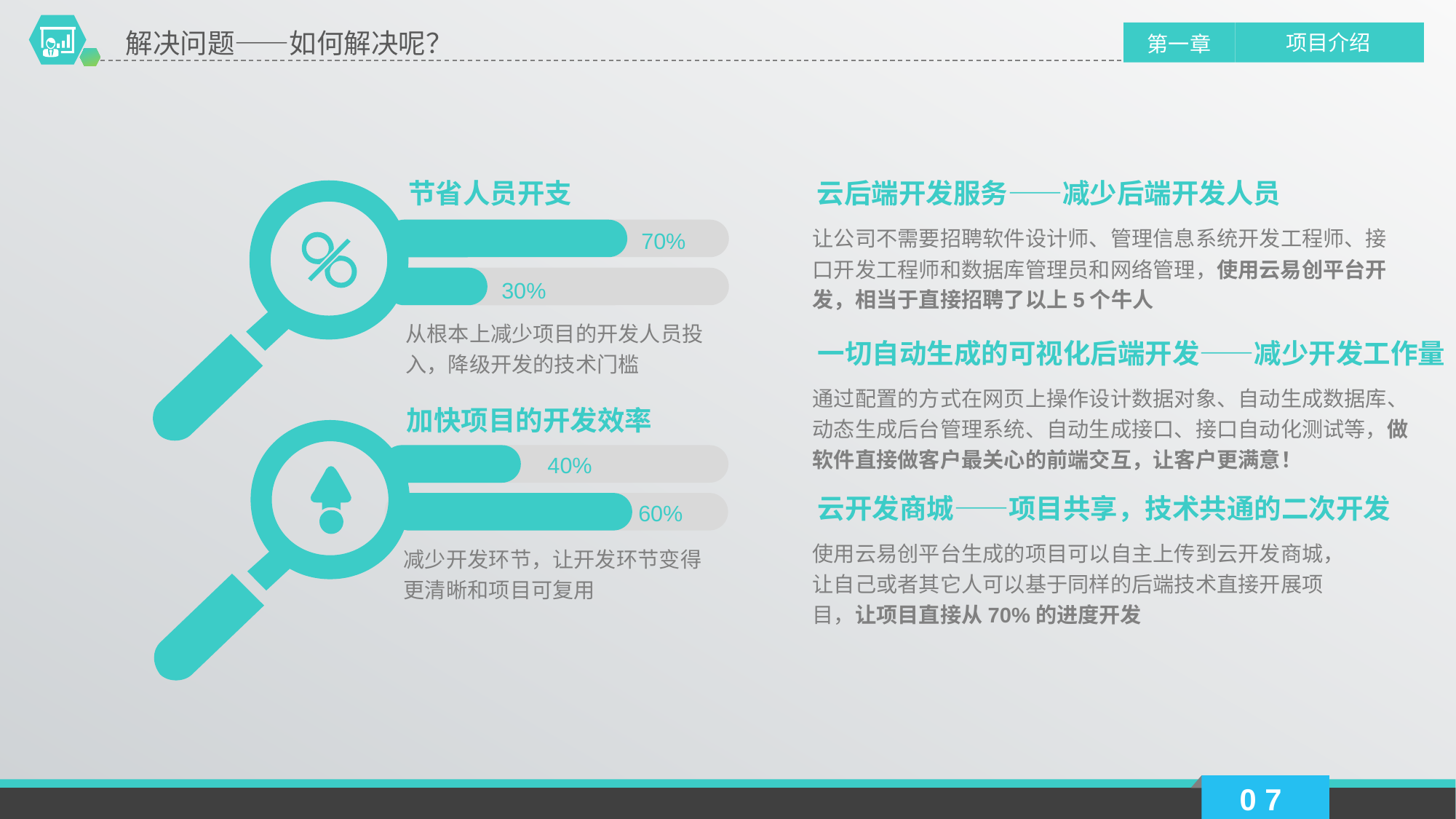

解决问题——如何解决呢？
项目介绍
第一章

节省人员开支
云后端开发服务——减少后端开发人员

让公司不需要招聘软件设计师、管理信息系统开发工程师、接口开发工程师和数据库管理员和网络管理，使用云易创平台开发，相当于直接招聘了以上5个牛人
70%

30%

从根本上减少项目的开发人员投入，降级开发的技术门槛
一切自动生成的可视化后端开发——减少开发工作量
通过配置的方式在网页上操作设计数据对象、自动生成数据库、动态生成后台管理系统、自动生成接口、接口自动化测试等，做软件直接做客户最关心的前端交互，让客户更满意！
加快项目的开发效率

40%

云开发商城——项目共享，技术共通的二次开发
60%

使用云易创平台生成的项目可以自主上传到云开发商城，让自己或者其它人可以基于同样的后端技术直接开展项目，让项目直接从70%的进度开发
减少开发环节，让开发环节变得更清晰和项目可复用

0 7

延时符